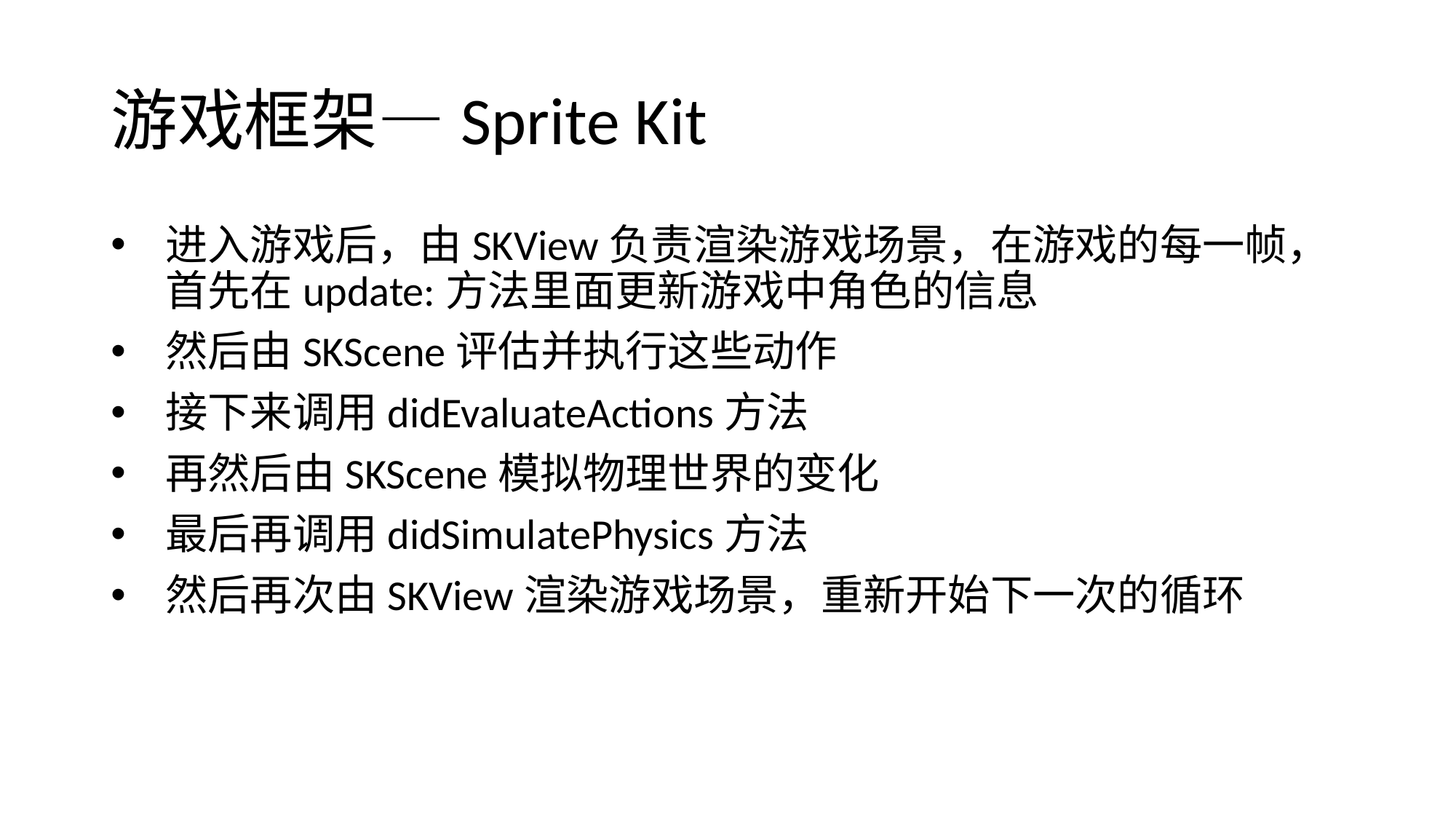

# 游戏框架—Sprite Kit
进入游戏后，由SKView负责渲染游戏场景，在游戏的每一帧，首先在update:方法里面更新游戏中角色的信息
然后由SKScene评估并执行这些动作
接下来调用didEvaluateActions方法
再然后由SKScene模拟物理世界的变化
最后再调用didSimulatePhysics方法
然后再次由SKView渲染游戏场景，重新开始下一次的循环